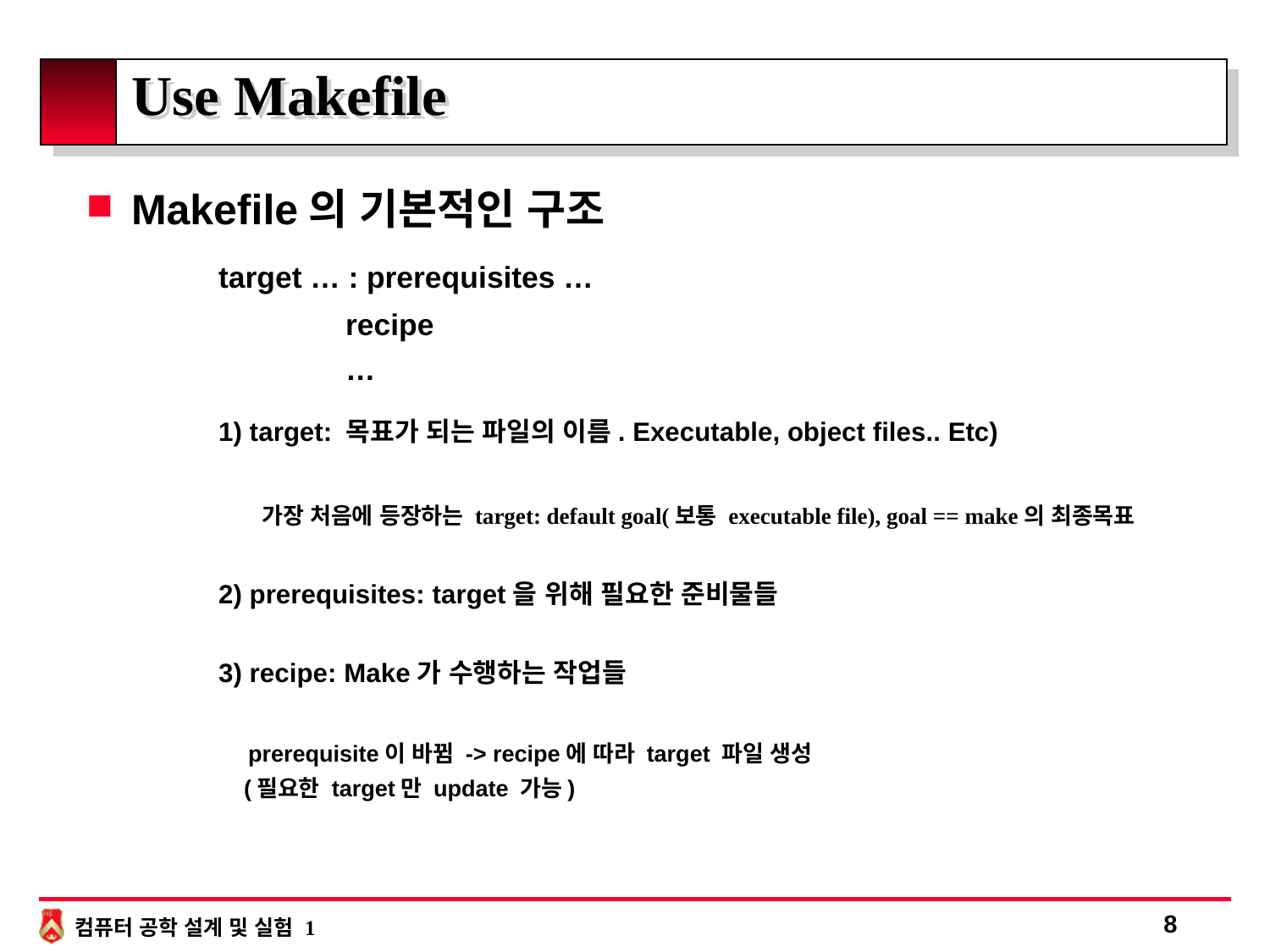

# Use Makefile
Makefile의 기본적인 구조
	target … : prerequisites …
		recipe
		…
	1) target: 목표가 되는 파일의 이름. Executable, object files.. Etc)

	     가장 처음에 등장하는 target: default goal(보통 executable file), goal == make의 최종목표

	2) prerequisites: target을 위해 필요한 준비물들

	3) recipe: Make가 수행하는 작업들

	    prerequisite이 바뀜 -> recipe에 따라 target 파일 생성
	    (필요한 target만 update 가능)
8